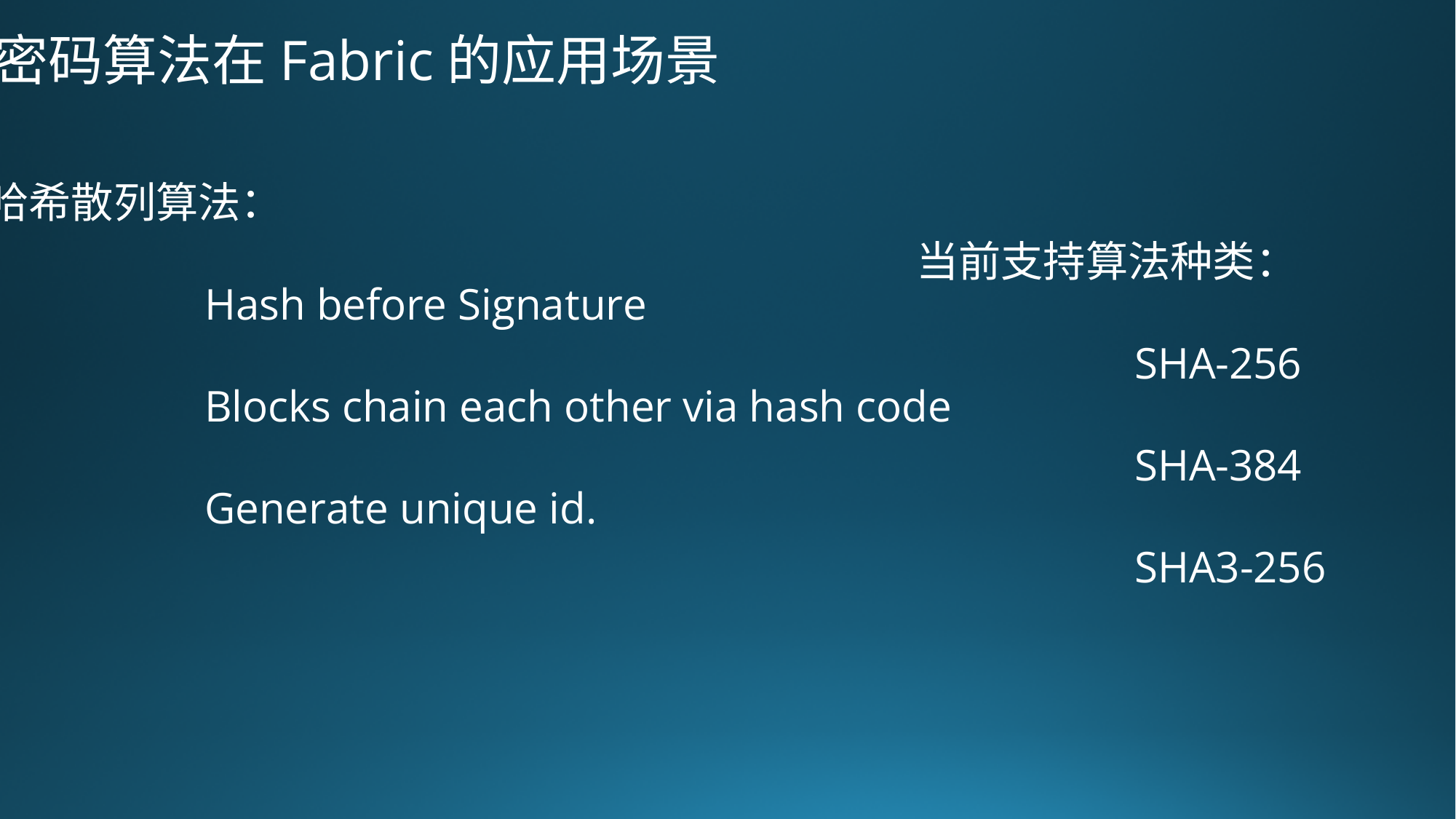

密码算法在Fabric的应用场景
哈希散列算法：

		Hash before Signature

		Blocks chain each other via hash code

		Generate unique id.

当前支持算法种类：

		SHA-256

		SHA-384

		SHA3-256